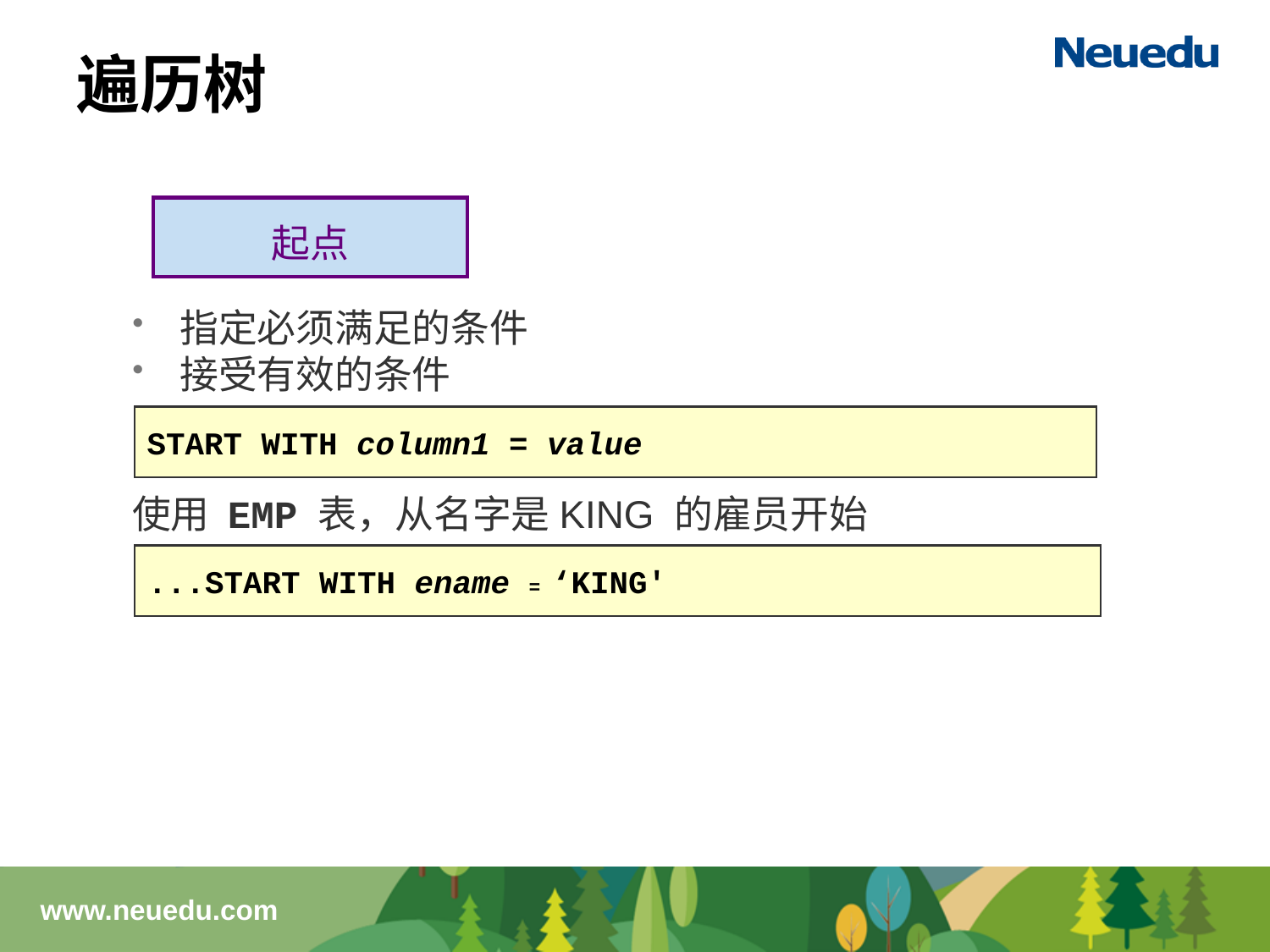

# 遍历树
起点
指定必须满足的条件
接受有效的条件

使用 EMP 表，从名字是KING 的雇员开始
START WITH column1 = value
...START WITH ename = ‘KING'